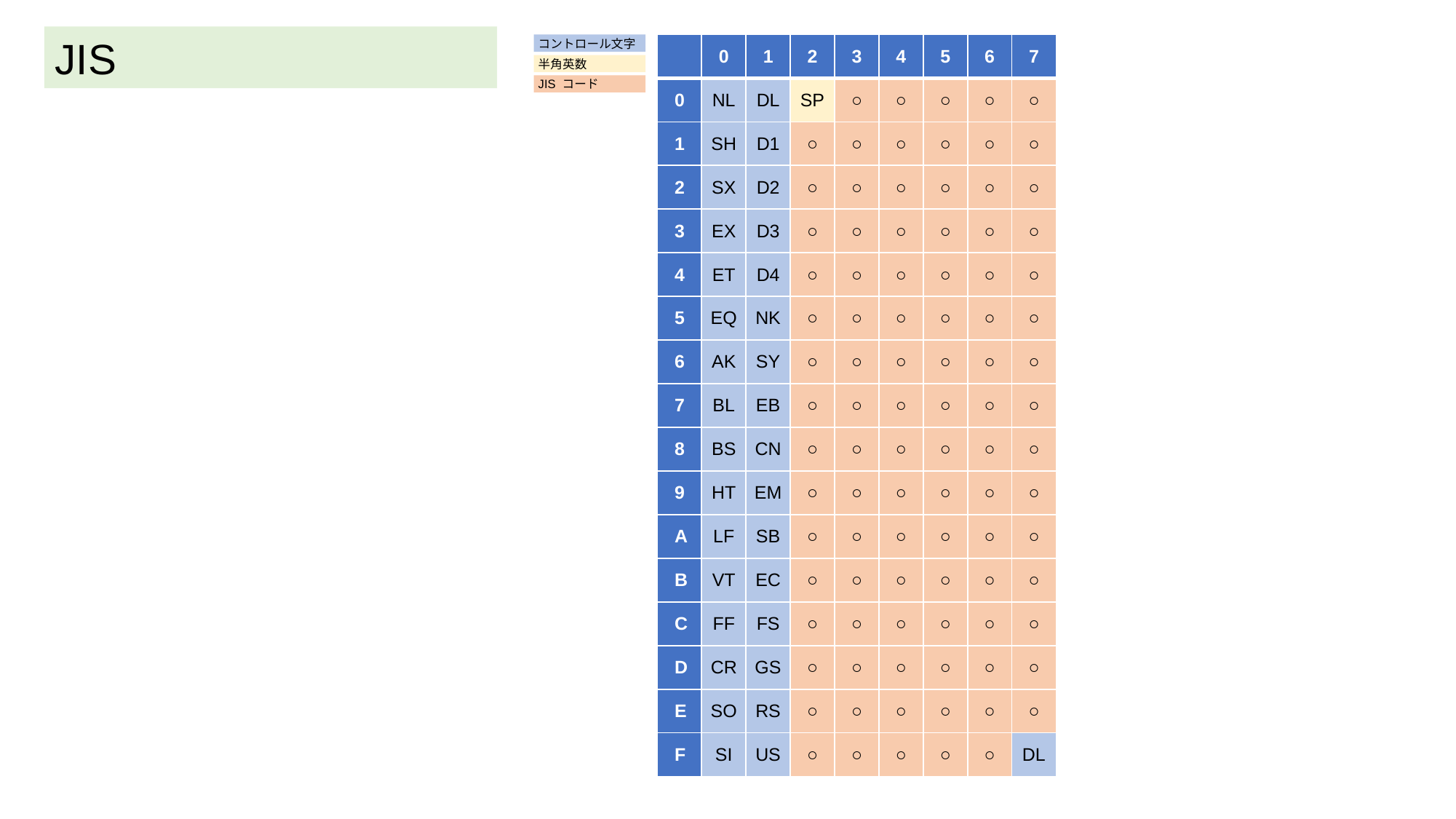

JIS
コントロール文字
|  | 0 | 1 | 2 | 3 | 4 | 5 | 6 | 7 |
| --- | --- | --- | --- | --- | --- | --- | --- | --- |
| 0 | NL | DL | SP | ○ | ○ | ○ | ○ | ○ |
| 1 | SH | D1 | ○ | ○ | ○ | ○ | ○ | ○ |
| 2 | SX | D2 | ○ | ○ | ○ | ○ | ○ | ○ |
| 3 | EX | D3 | ○ | ○ | ○ | ○ | ○ | ○ |
| 4 | ET | D4 | ○ | ○ | ○ | ○ | ○ | ○ |
| 5 | EQ | NK | ○ | ○ | ○ | ○ | ○ | ○ |
| 6 | AK | SY | ○ | ○ | ○ | ○ | ○ | ○ |
| 7 | BL | EB | ○ | ○ | ○ | ○ | ○ | ○ |
| 8 | BS | CN | ○ | ○ | ○ | ○ | ○ | ○ |
| 9 | HT | EM | ○ | ○ | ○ | ○ | ○ | ○ |
| A | LF | SB | ○ | ○ | ○ | ○ | ○ | ○ |
| B | VT | EC | ○ | ○ | ○ | ○ | ○ | ○ |
| C | FF | FS | ○ | ○ | ○ | ○ | ○ | ○ |
| D | CR | GS | ○ | ○ | ○ | ○ | ○ | ○ |
| E | SO | RS | ○ | ○ | ○ | ○ | ○ | ○ |
| F | SI | US | ○ | ○ | ○ | ○ | ○ | DL |
半角英数
JIS コード